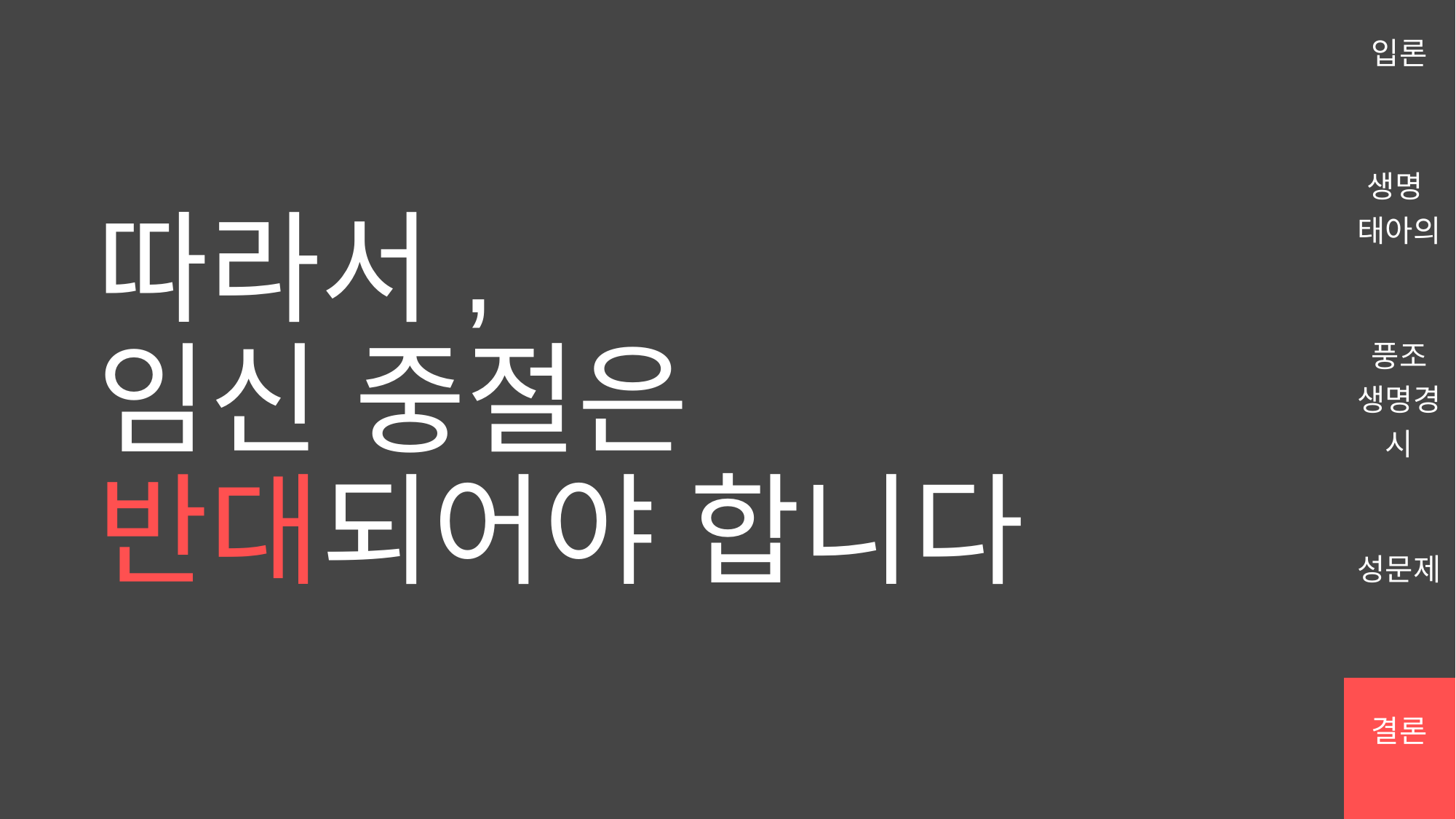

| 입론 |
| --- |
| 생명 태아의 |
| 풍조 생명경시 |
| 성문제 |
| 결론 |
# 따라서, 임신 중절은 반대되어야 합니다